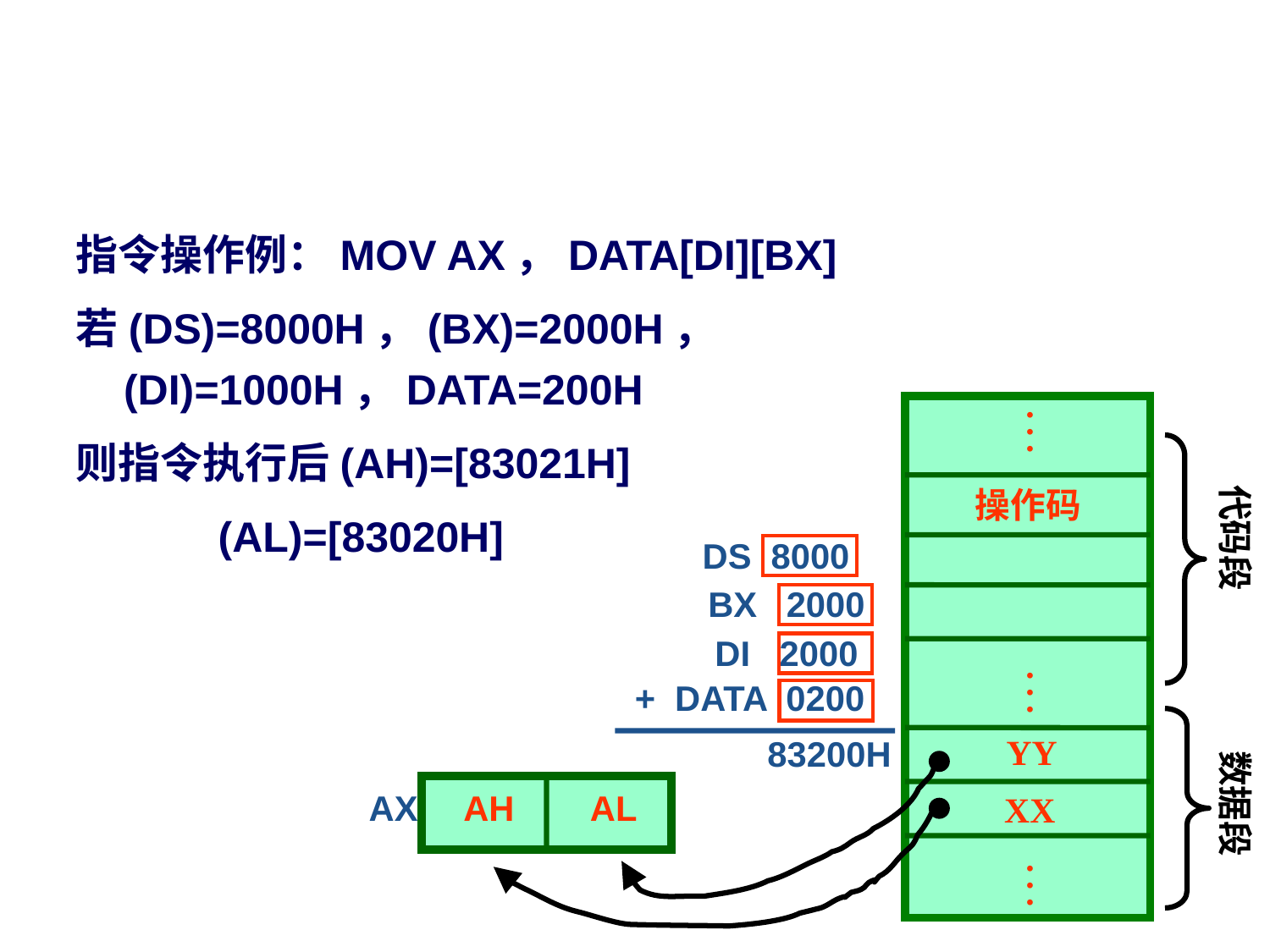

#
指令操作例：MOV AX，DATA[DI][BX]
若(DS)=8000H，(BX)=2000H，(DI)=1000H，DATA=200H
则指令执行后(AH)=[83021H]
            (AL)=[83020H]

.
.
.

操作码
代码段
DS  8000

BX   2000

DI   2000

.
.
.
+  DATA  0200

YY

83200H

数据段

AX
AH
AL
XX

.
.
.